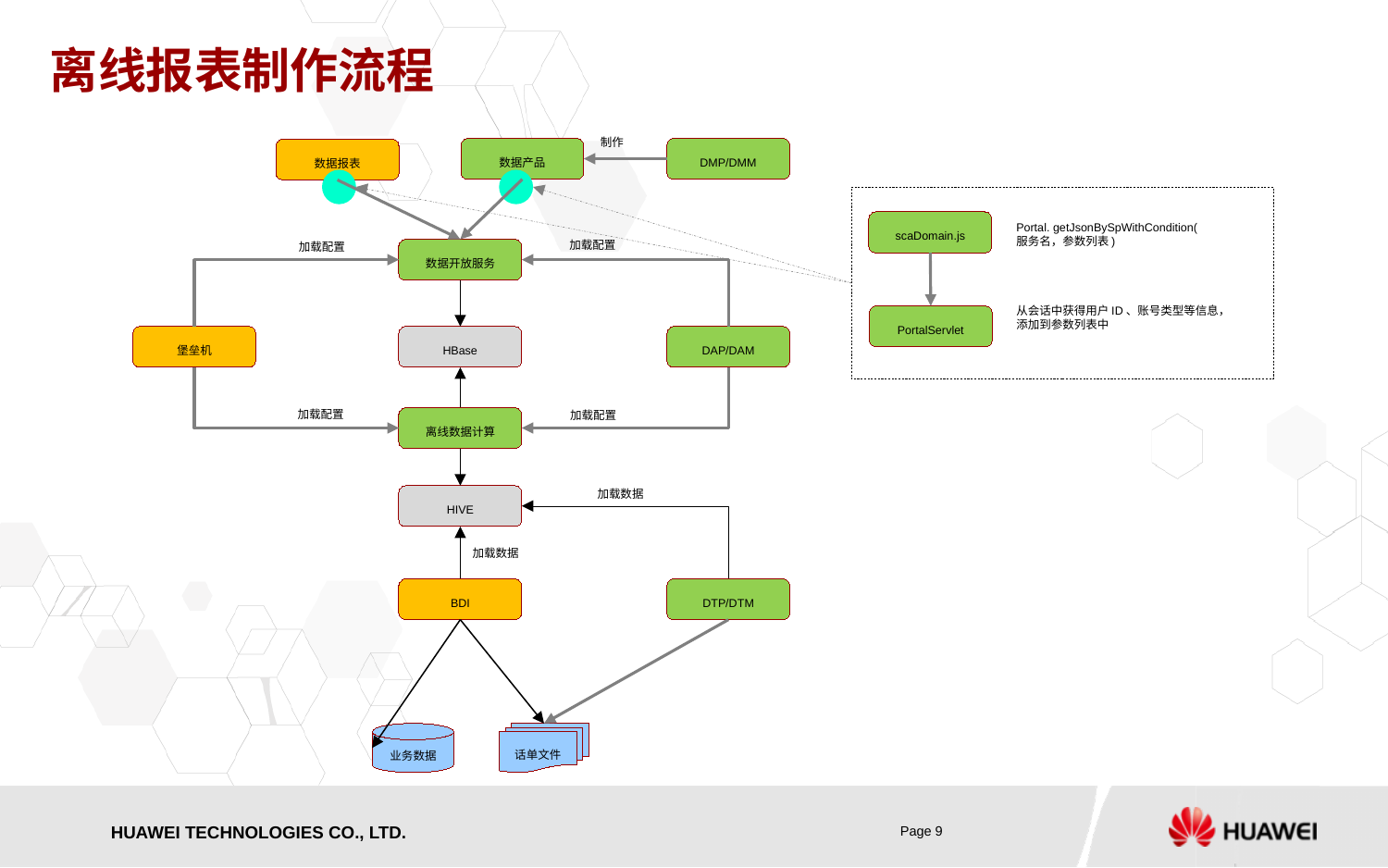

# 离线报表制作流程
制作
数据产品
DMP/DMM
数据报表

scaDomain.js
Portal. getJsonBySpWithCondition(
服务名，参数列表)
加载配置
加载配置
数据开放服务
从会话中获得用户ID、账号类型等信息，
添加到参数列表中
PortalServlet
堡垒机
HBase
DAP/DAM
加载配置
加载配置
离线数据计算
加载数据
HIVE
加载数据
BDI
DTP/DTM
业务数据
话单文件